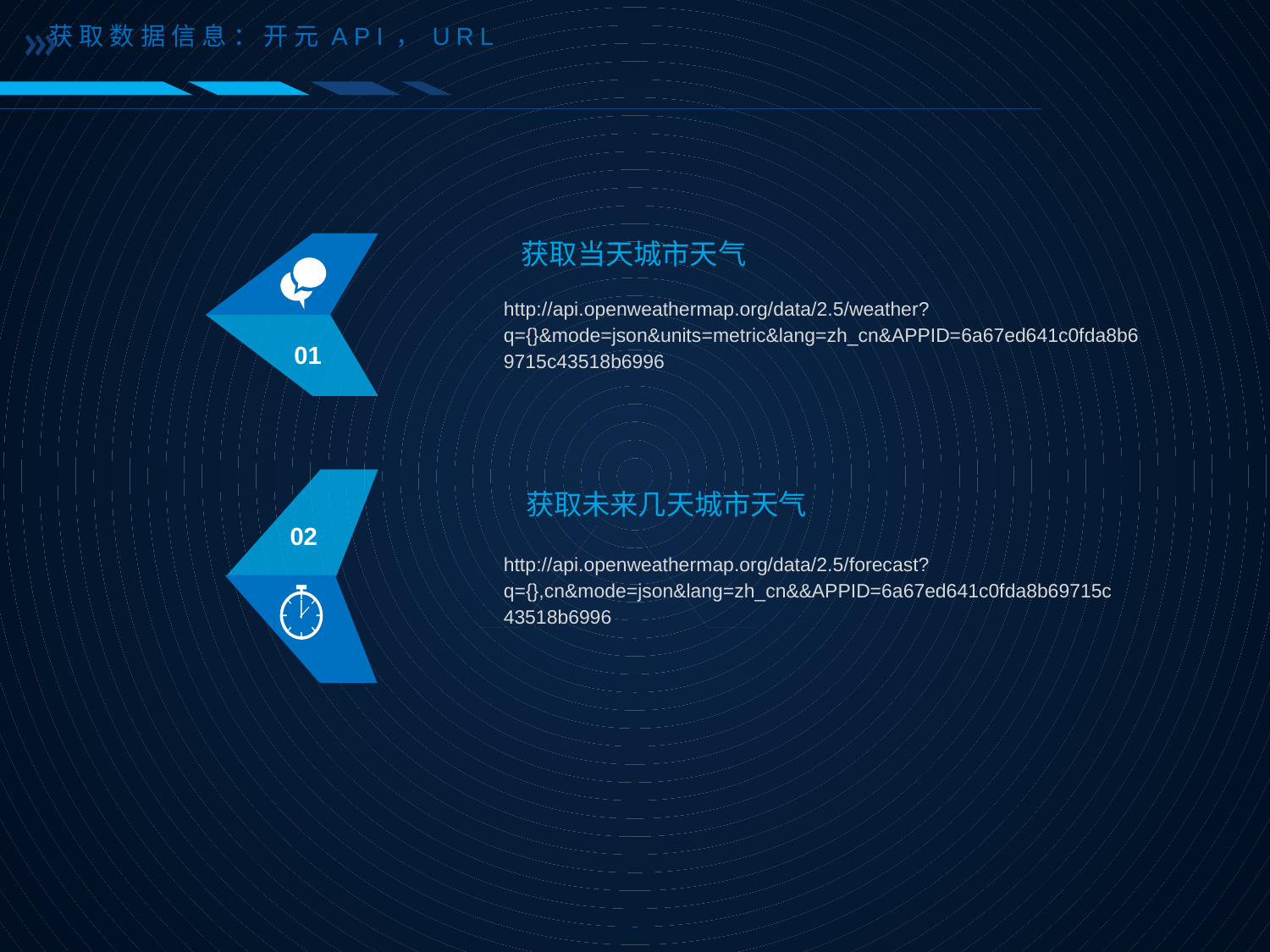

获取数据信息：开元API，URL

01
获取当天城市天气
http://api.openweathermap.org/data/2.5/weather?q={}&mode=json&units=metric&lang=zh_cn&APPID=6a67ed641c0fda8b69715c43518b6996

02

获取未来几天城市天气
http://api.openweathermap.org/data/2.5/forecast?q={},cn&mode=json&lang=zh_cn&&APPID=6a67ed641c0fda8b69715c43518b6996